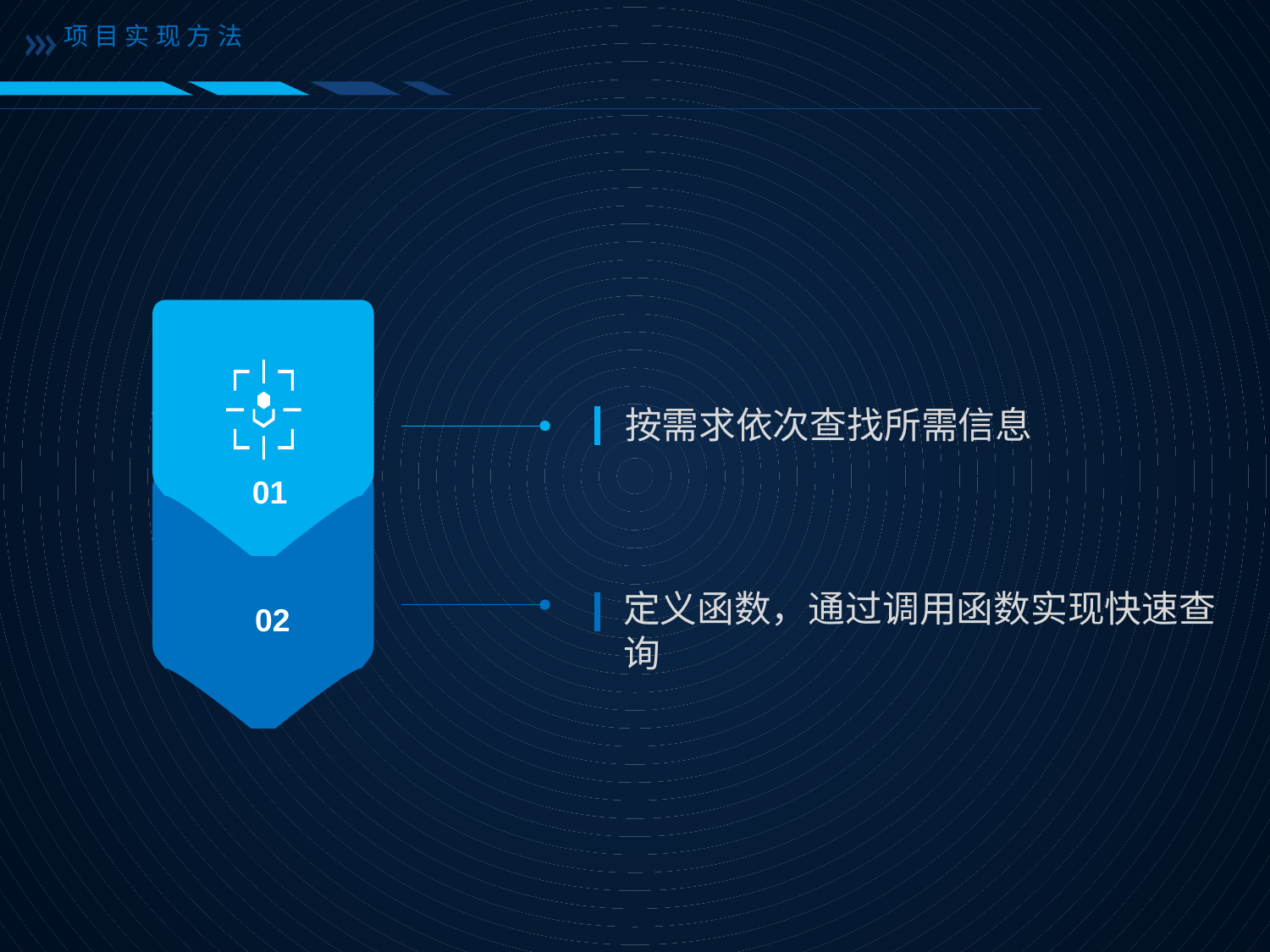

项目实现方法

按需求依次查找所需信息
  01

定义函数，通过调用函数实现快速查询
  02